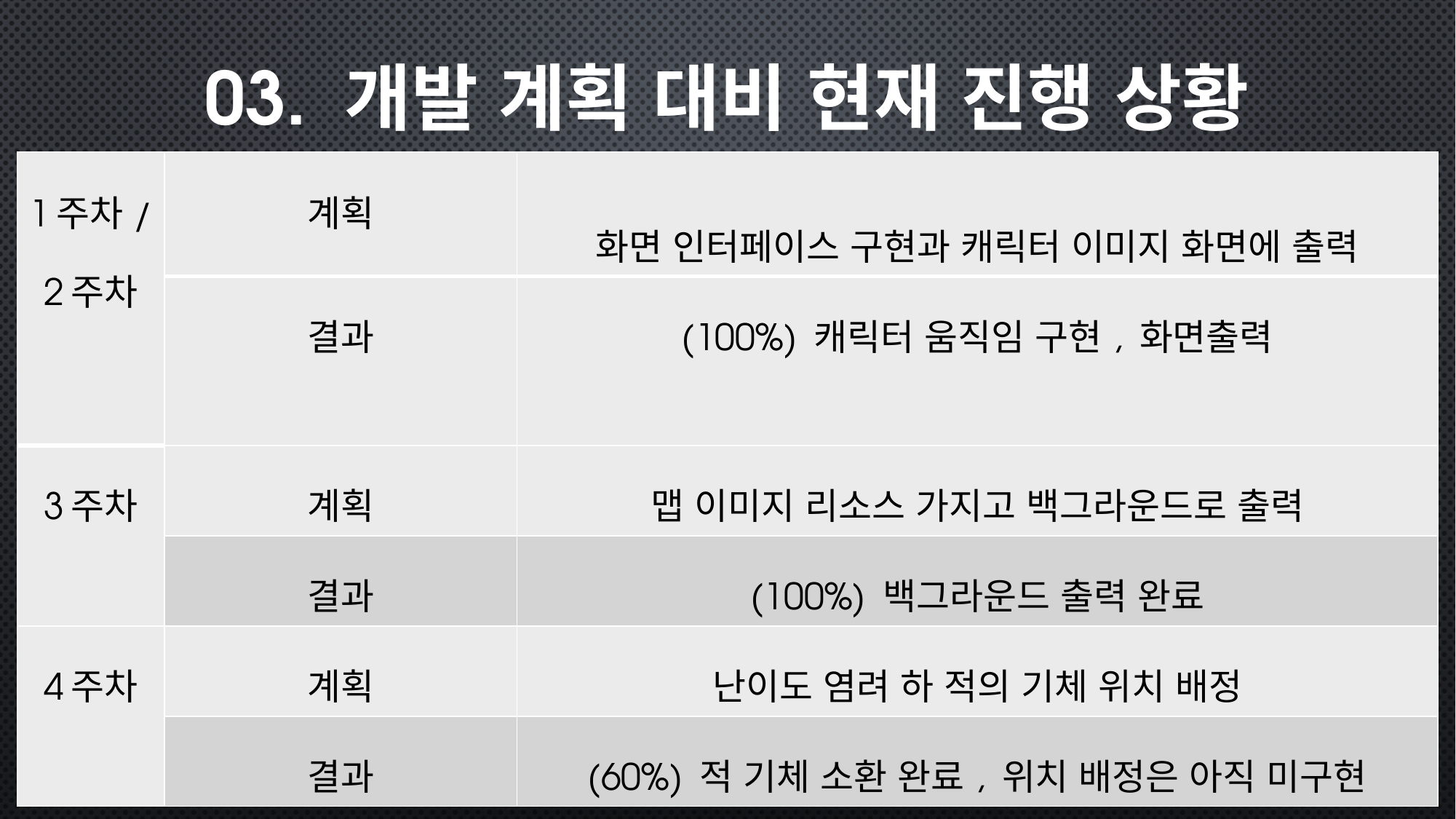

# 03. 개발 계획 대비 현재 진행 상황
| 1주차/ 2주차 | 계획 | 화면 인터페이스 구현과 캐릭터 이미지 화면에 출력 |
| --- | --- | --- |
|  | 결과 | (100%) 캐릭터 움직임 구현, 화면출력 |
| 3주차 | 계획 | 맵 이미지 리소스 가지고 백그라운드로 출력 |
|  | 결과 | (100%) 백그라운드 출력 완료 |
| 4주차 | 계획 | 난이도 염려 하 적의 기체 위치 배정 |
|  | 결과 | (60%) 적 기체 소환 완료, 위치 배정은 아직 미구현 |